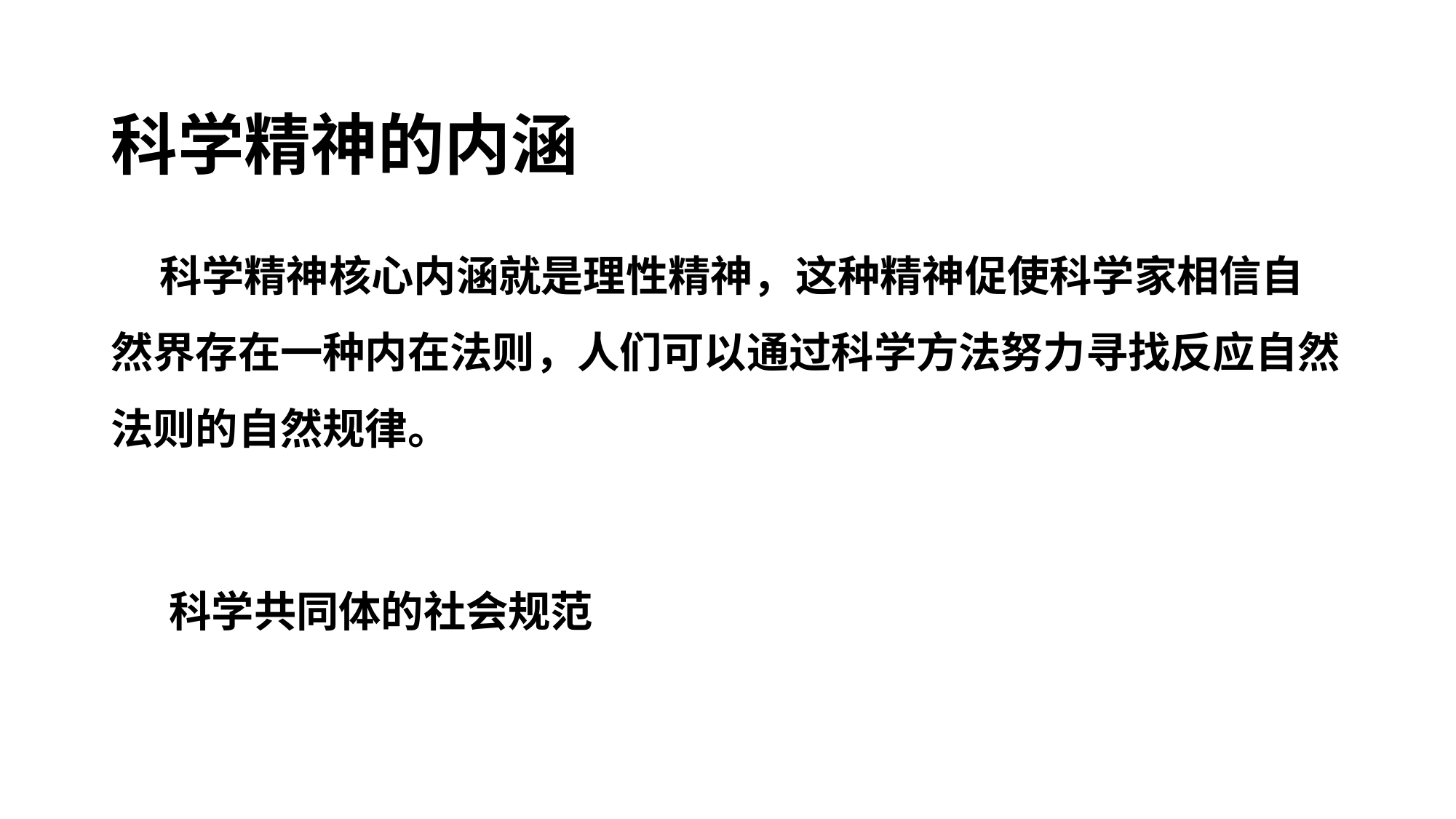

# 科学精神的内涵
    科学精神核心内涵就是理性精神，这种精神促使科学家相信自然界存在一种内在法则，人们可以通过科学方法努力寻找反应自然法则的自然规律。

     科学共同体的社会规范